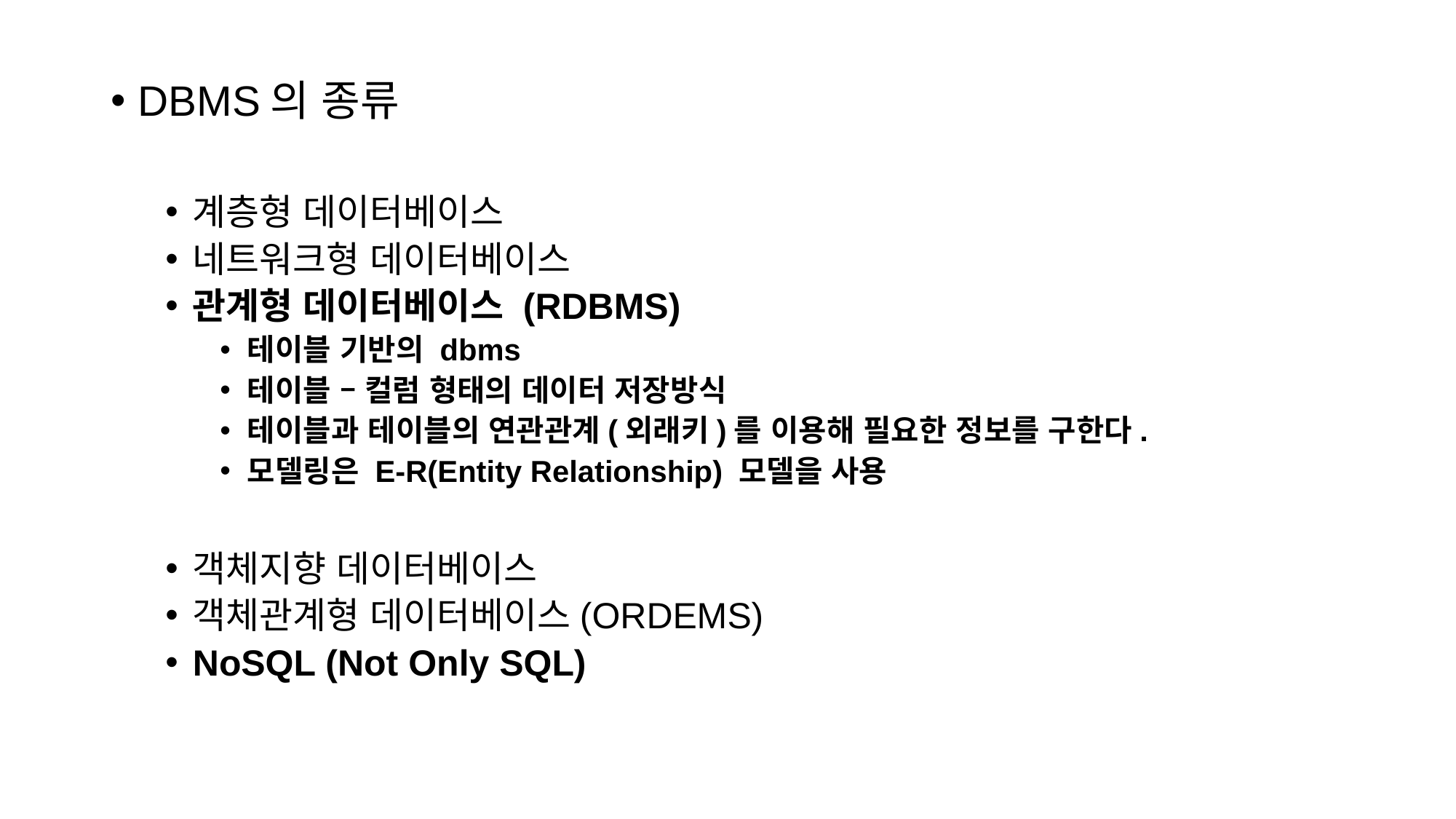

DBMS의 종류

계층형 데이터베이스
네트워크형 데이터베이스
관계형 데이터베이스 (RDBMS)
테이블 기반의 dbms
테이블 – 컬럼 형태의 데이터 저장방식
테이블과 테이블의 연관관계(외래키)를 이용해 필요한 정보를 구한다.
모델링은 E-R(Entity Relationship) 모델을 사용

객체지향 데이터베이스
객체관계형 데이터베이스(ORDEMS)
NoSQL (Not Only SQL)